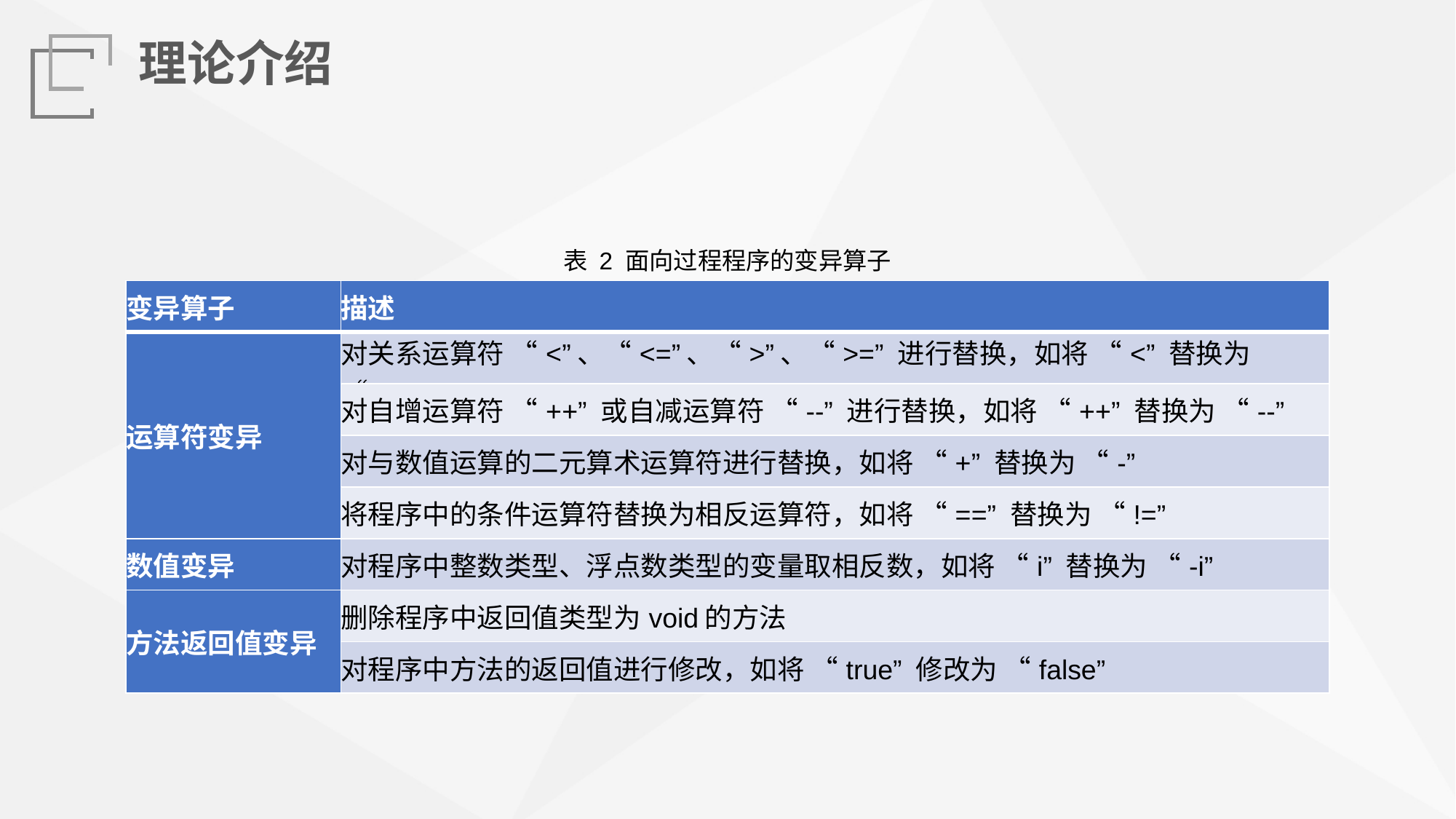

理论介绍

表 2 面向过程程序的变异算子
| 变异算子 | 描述 |
| --- | --- |
| 运算符变异 | 对关系运算符 “<”、“<=”、“>”、“>=” 进行替换，如将 “<” 替换为 “<=” |
|  | 对自增运算符 “++” 或自减运算符 “--” 进行替换，如将 “++” 替换为 “--” |
|  | 对与数值运算的二元算术运算符进行替换，如将 “+” 替换为 “-” |
|  | 将程序中的条件运算符替换为相反运算符，如将 “==” 替换为 “!=” |
| 数值变异 | 对程序中整数类型、浮点数类型的变量取相反数，如将 “i” 替换为 “-i” |
| 方法返回值变异 | 删除程序中返回值类型为void的方法 |
|  | 对程序中方法的返回值进行修改，如将 “true” 修改为 “false” |